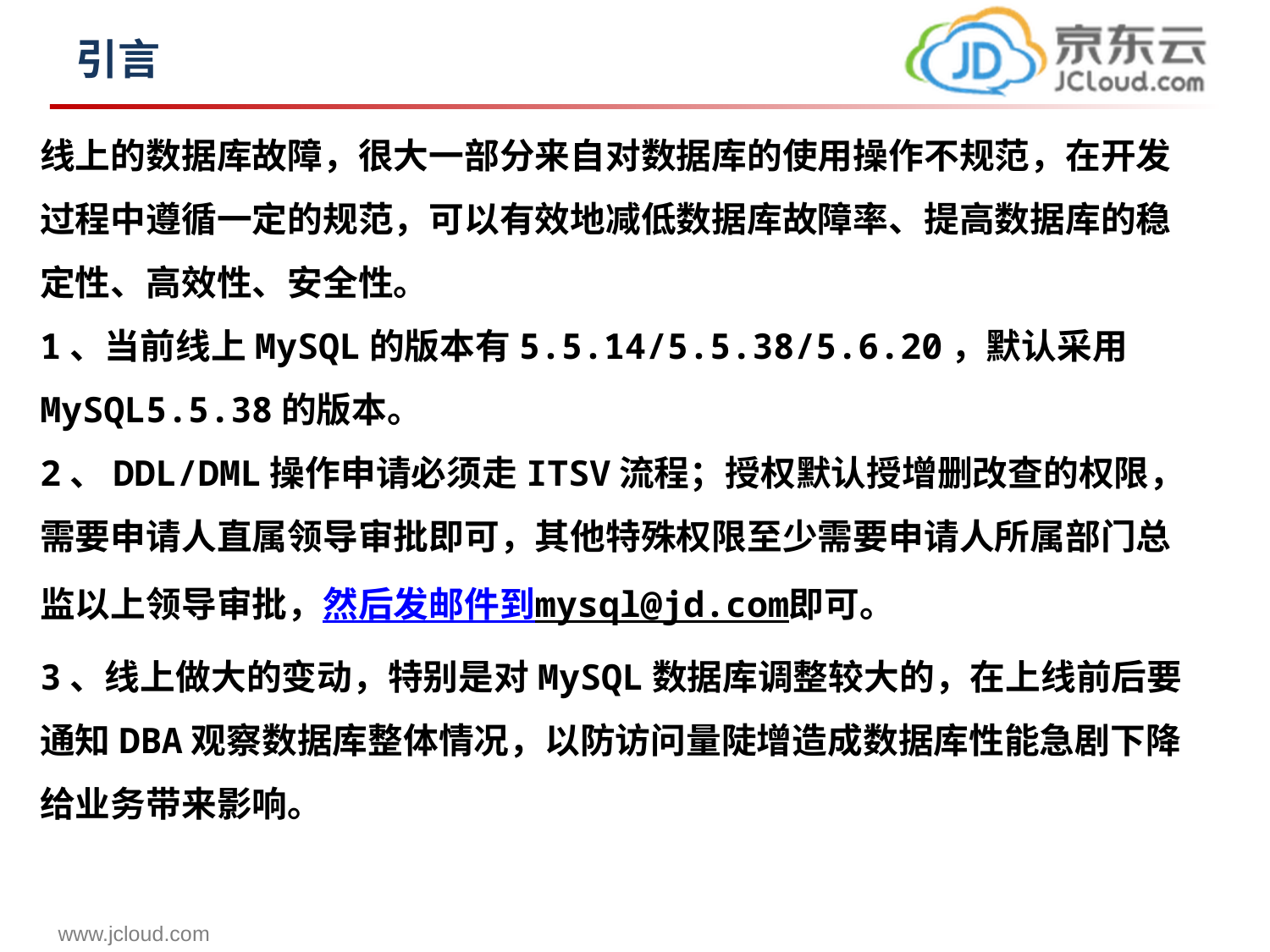

# 引言
线上的数据库故障，很大一部分来自对数据库的使用操作不规范，在开发过程中遵循一定的规范，可以有效地减低数据库故障率、提高数据库的稳定性、高效性、安全性。
1、当前线上MySQL的版本有5.5.14/5.5.38/5.6.20，默认采用MySQL5.5.38的版本。
2、DDL/DML操作申请必须走ITSV流程；授权默认授增删改查的权限，需要申请人直属领导审批即可，其他特殊权限至少需要申请人所属部门总监以上领导审批，然后发邮件到mysql@jd.com即可。
3、线上做大的变动，特别是对MySQL数据库调整较大的，在上线前后要通知DBA观察数据库整体情况，以防访问量陡增造成数据库性能急剧下降给业务带来影响。